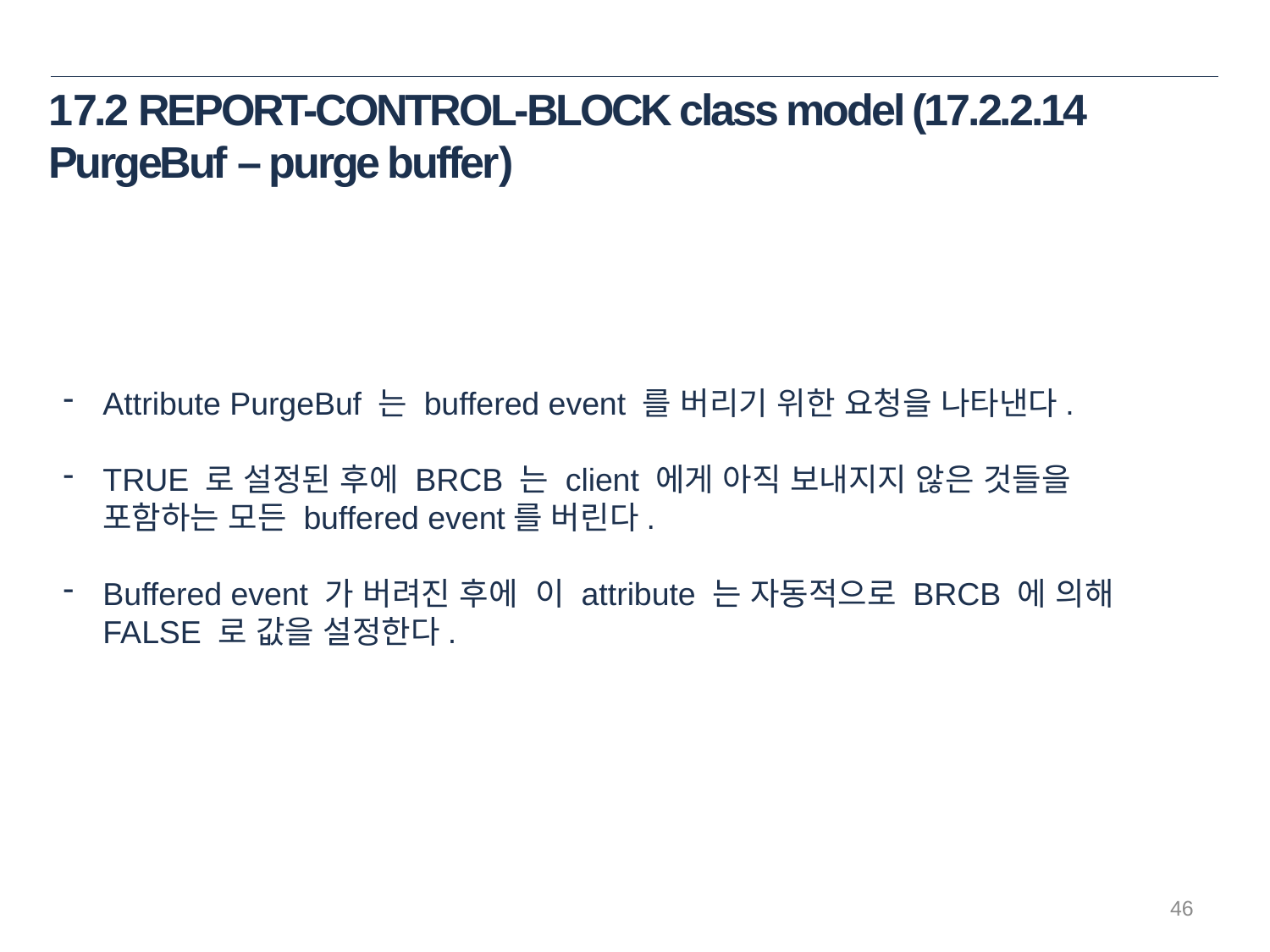

17.2 REPORT-CONTROL-BLOCK class model (17.2.2.14 PurgeBuf – purge buffer)
Attribute PurgeBuf 는 buffered event 를 버리기 위한 요청을 나타낸다.

TRUE 로 설정된 후에 BRCB 는 client 에게 아직 보내지지 않은 것들을 포함하는 모든 buffered event를 버린다.

Buffered event 가 버려진 후에  이 attribute 는 자동적으로 BRCB 에 의해 FALSE 로 값을 설정한다.

46